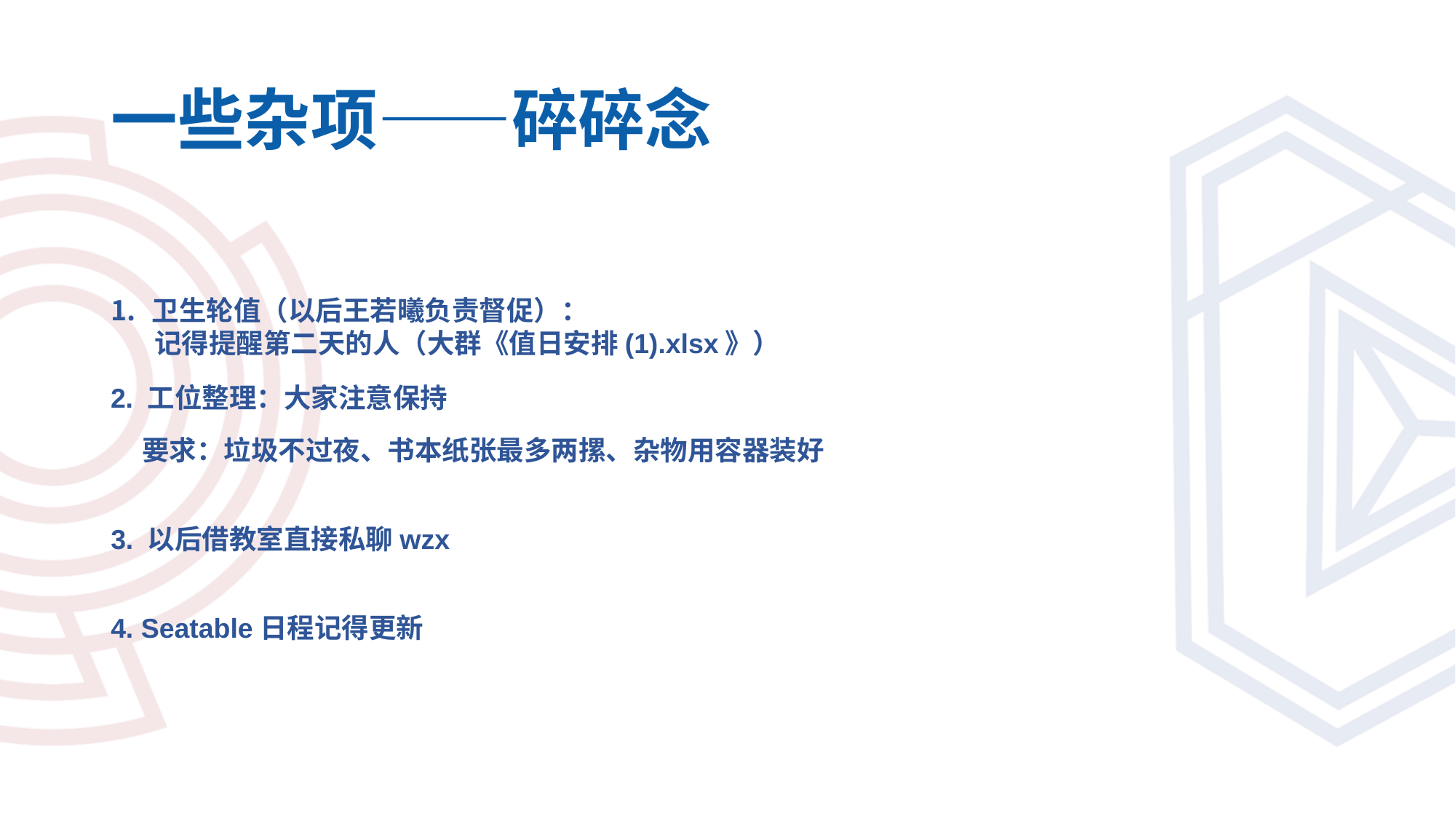

# 一些杂项——碎碎念
卫生轮值（以后王若曦负责督促）：
      记得提醒第二天的人（大群《值日安排(1).xlsx》）
2. 工位整理：大家注意保持
要求：垃圾不过夜、书本纸张最多两摞、杂物用容器装好
3. 以后借教室直接私聊wzx
4. Seatable日程记得更新